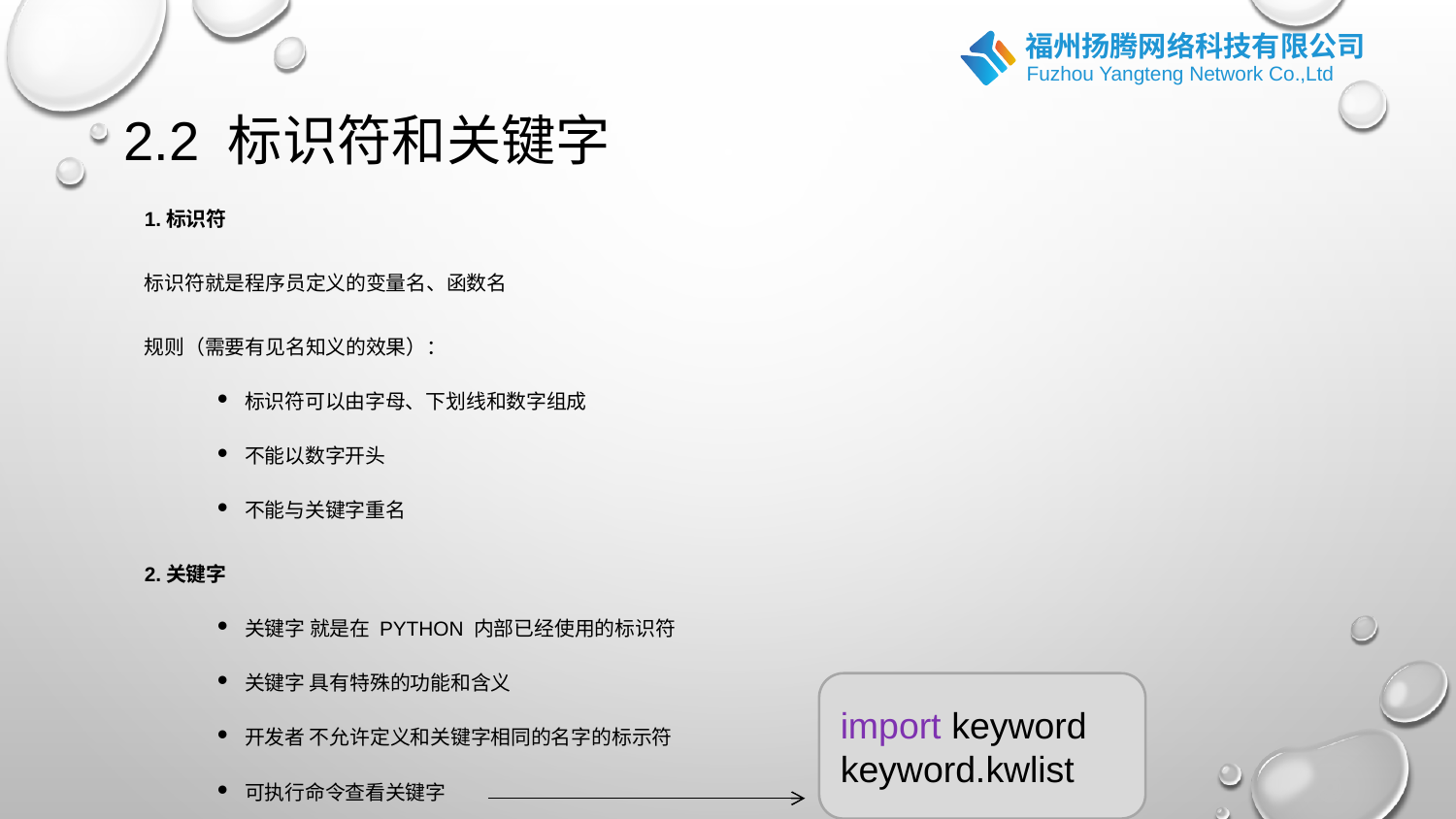

# 2.2 标识符和关键字
1.标识符
标识符就是程序员定义的变量名、函数名
规则（需要有见名知义的效果）：
标识符可以由字母、下划线和数字组成
不能以数字开头
不能与关键字重名
2.关键字
关键字 就是在 Python 内部已经使用的标识符
关键字 具有特殊的功能和含义
开发者 不允许定义和关键字相同的名字的标示符
可执行命令查看关键字

import keyword
keyword.kwlist